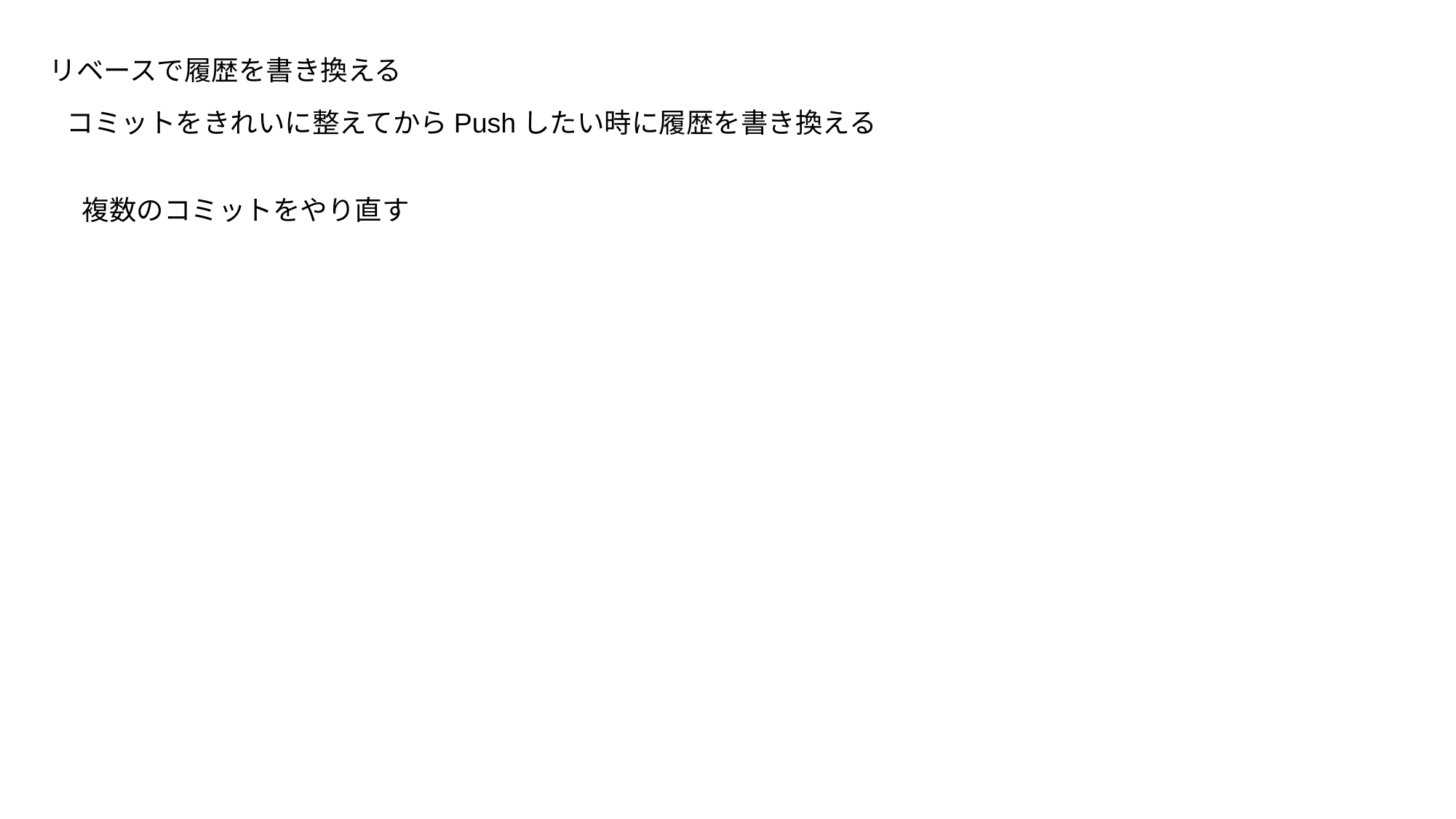

リベースで履歴を書き換える
コミットをきれいに整えてからPushしたい時に履歴を書き換える
複数のコミットをやり直す